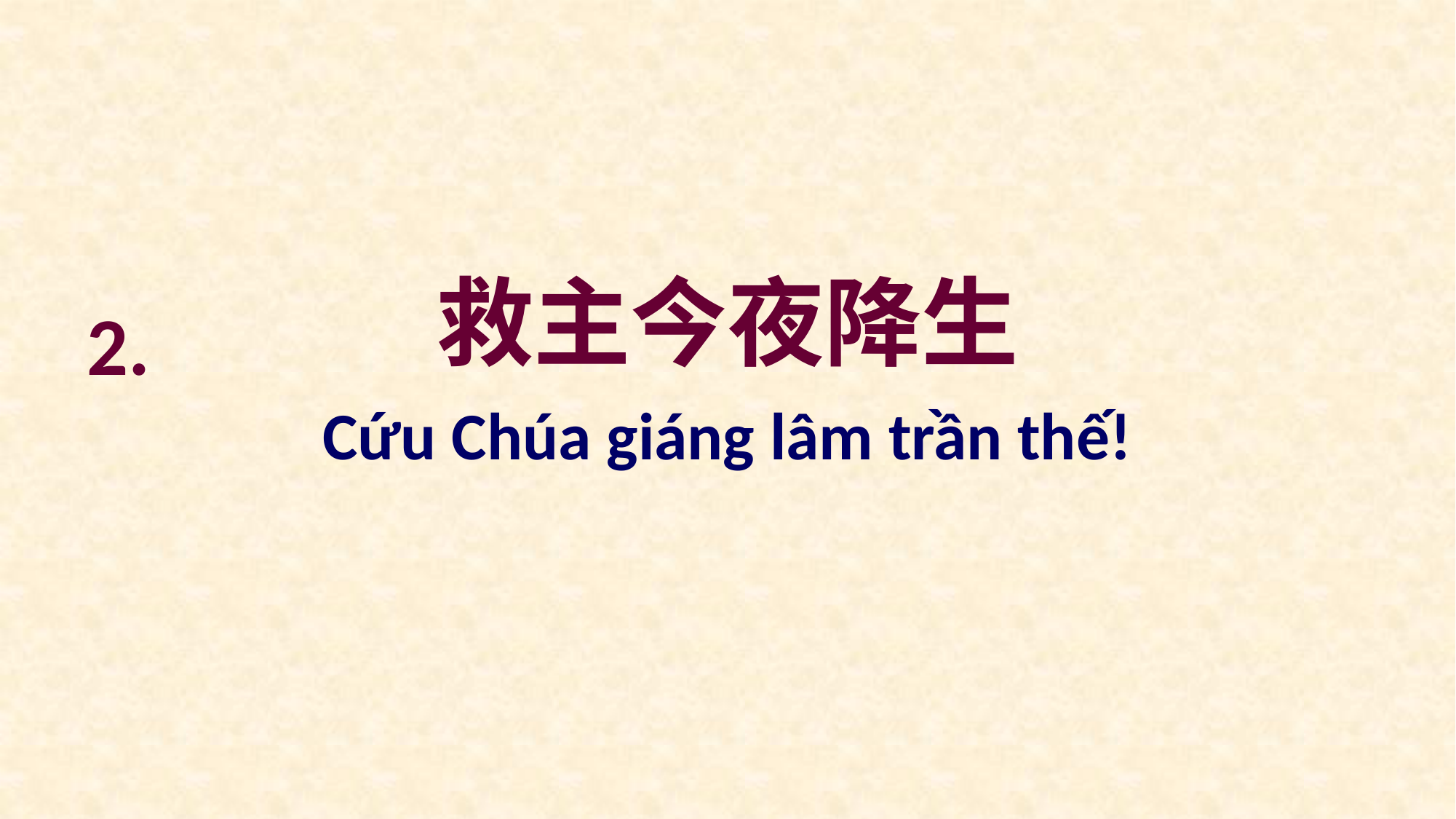

救主今夜降生
2.
Cứu Chúa giáng lâm trần thế!